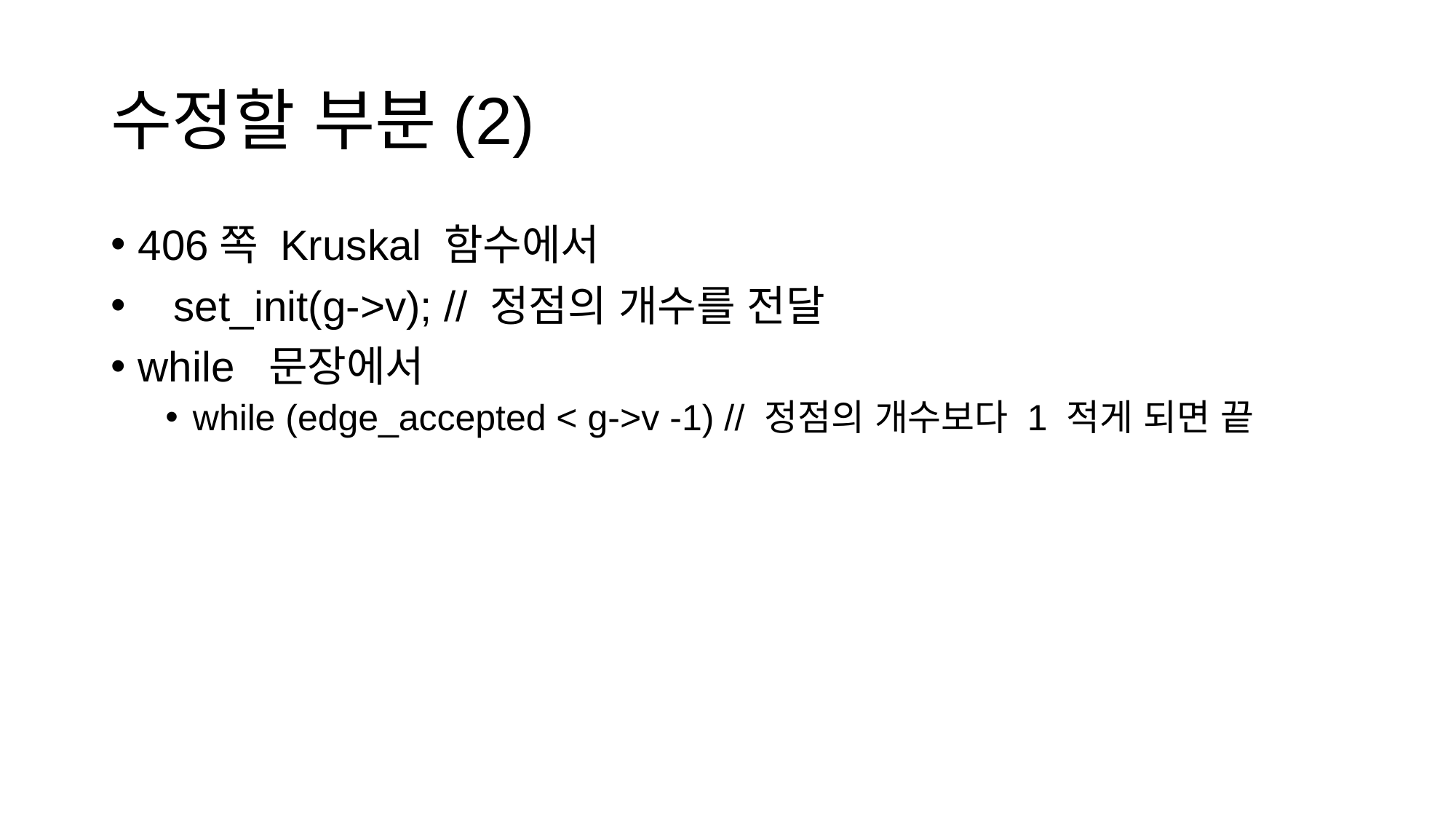

# 수정할 부분(2)
406쪽 Kruskal 함수에서
   set_init(g->v); // 정점의 개수를 전달
while  문장에서
while (edge_accepted < g->v -1) // 정점의 개수보다 1 적게 되면 끝